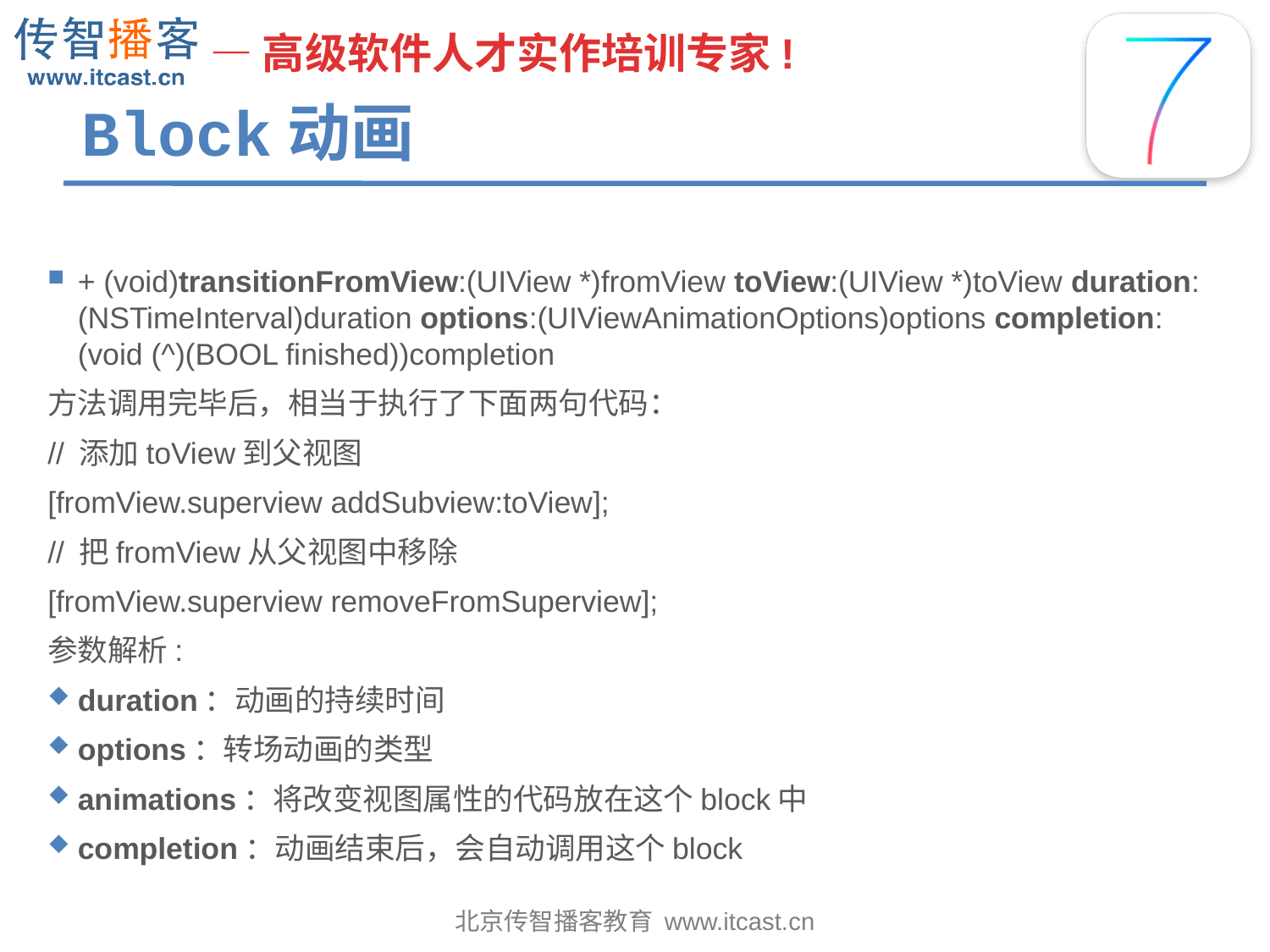

# Block动画
+ (void)transitionFromView:(UIView *)fromView toView:(UIView *)toView duration:(NSTimeInterval)duration options:(UIViewAnimationOptions)options completion:(void (^)(BOOL finished))completion
方法调用完毕后，相当于执行了下面两句代码：
// 添加toView到父视图
[fromView.superview addSubview:toView];
// 把fromView从父视图中移除
[fromView.superview removeFromSuperview];
参数解析:
duration：动画的持续时间
options：转场动画的类型
animations：将改变视图属性的代码放在这个block中
completion：动画结束后，会自动调用这个block